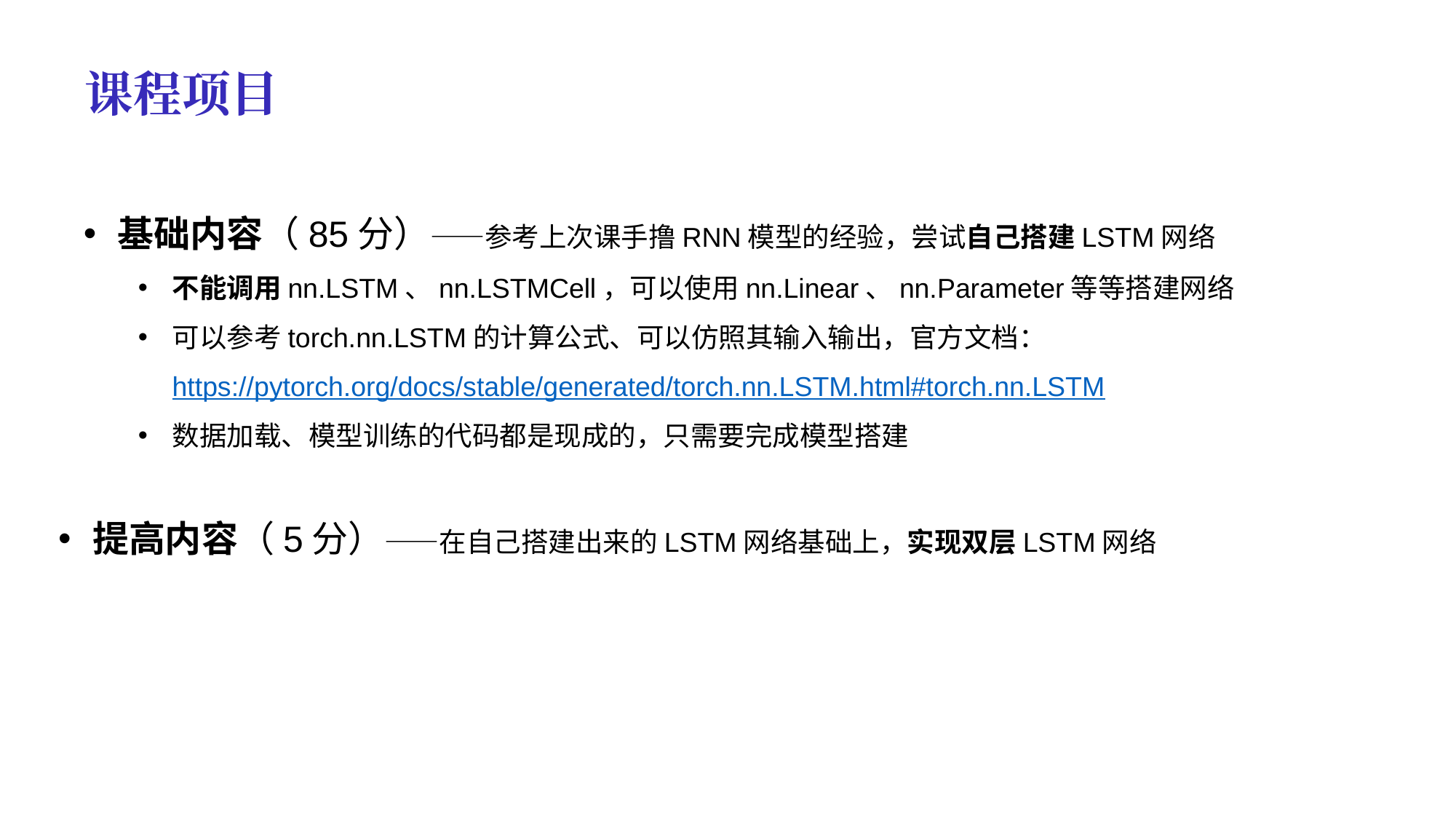

课程项目
基础内容（85分）——参考上次课手撸RNN模型的经验，尝试自己搭建LSTM网络
不能调用nn.LSTM、nn.LSTMCell，可以使用nn.Linear、nn.Parameter等等搭建网络
可以参考torch.nn.LSTM的计算公式、可以仿照其输入输出，官方文档： https://pytorch.org/docs/stable/generated/torch.nn.LSTM.html#torch.nn.LSTM
数据加载、模型训练的代码都是现成的，只需要完成模型搭建
提高内容（5分）——在自己搭建出来的LSTM网络基础上，实现双层LSTM网络